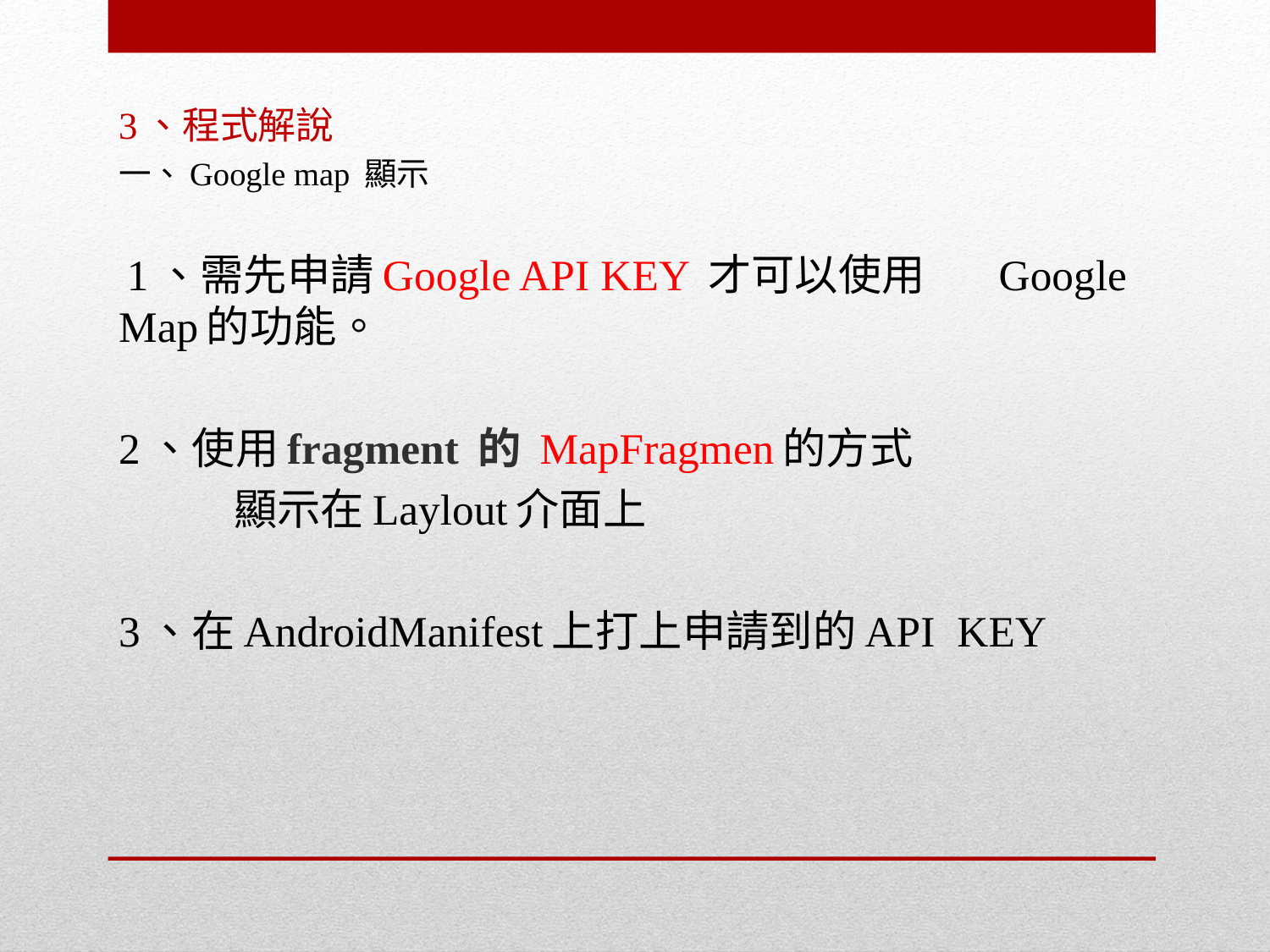

3、程式解說
一、Google map 顯示

 1、需先申請Google API KEY 才可以使用  	Google Map的功能。

2、使用fragment 的 MapFragmen的方式
           顯示在Laylout介面上

3、在AndroidManifest上打上申請到的API  KEY